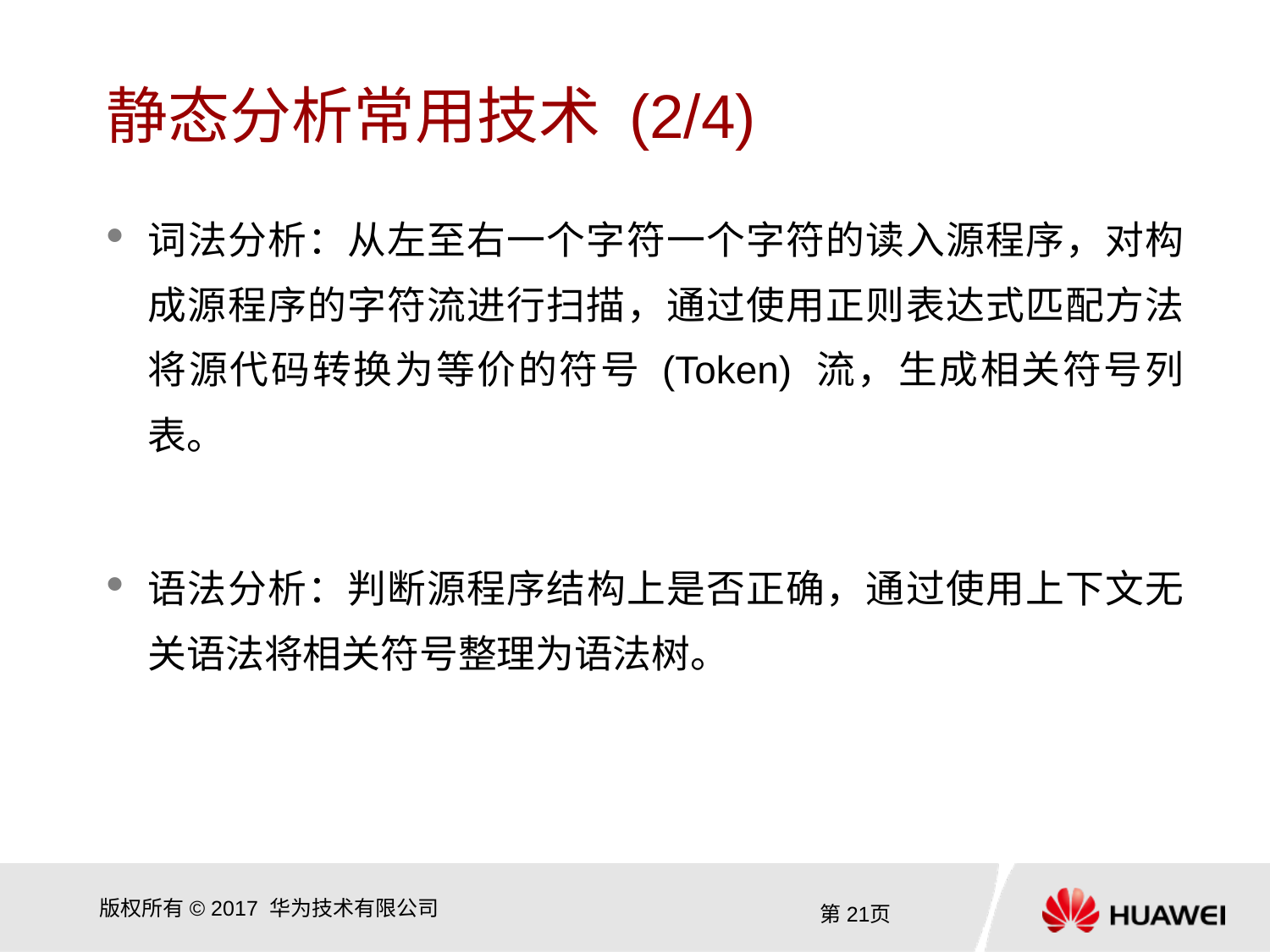

# 静态分析常用技术 (2/4)
词法分析：从左至右一个字符一个字符的读入源程序，对构成源程序的字符流进行扫描，通过使用正则表达式匹配方法将源代码转换为等价的符号 (Token) 流，生成相关符号列表。

语法分析：判断源程序结构上是否正确，通过使用上下文无关语法将相关符号整理为语法树。